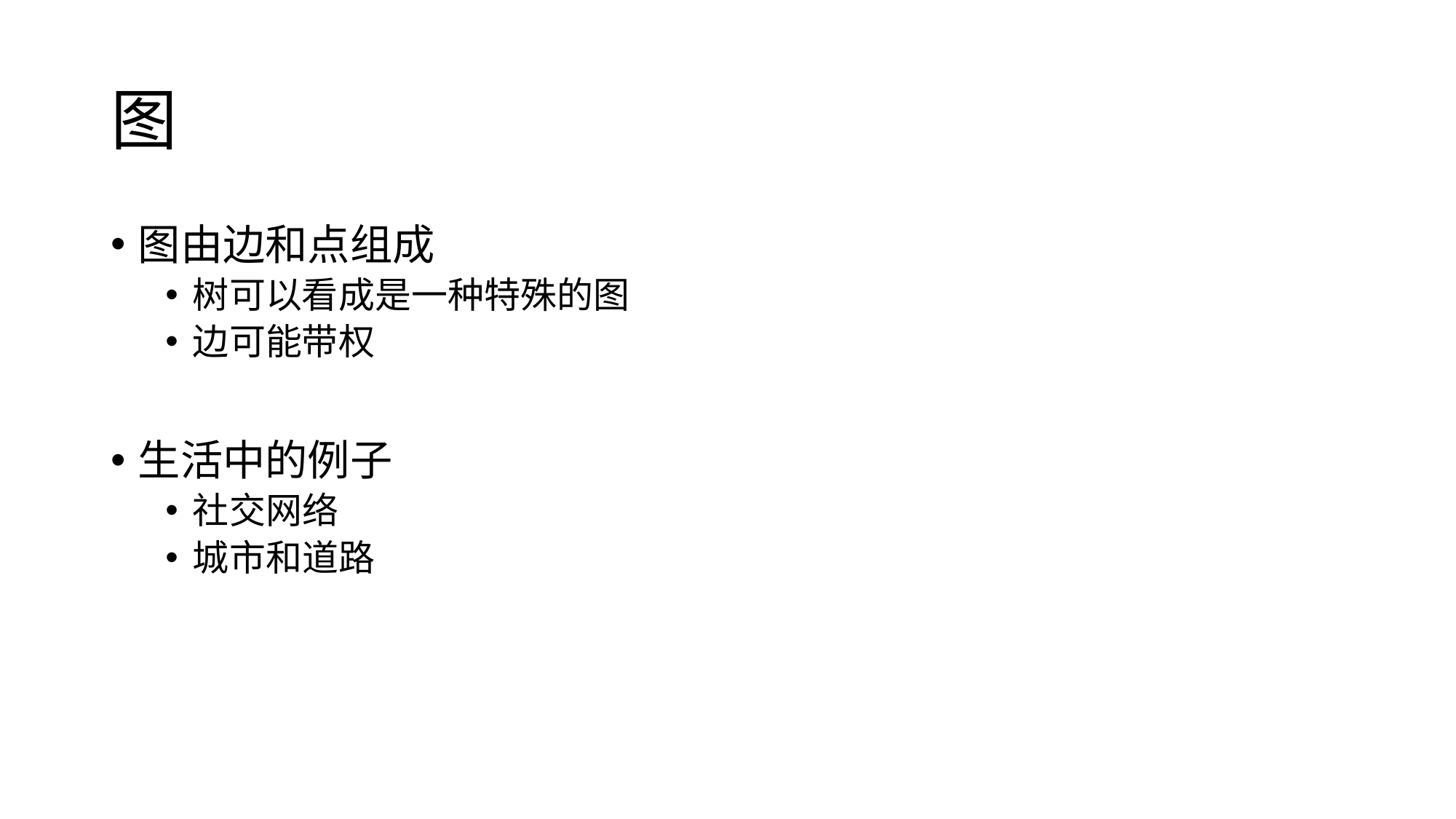

# 图
图由边和点组成
树可以看成是一种特殊的图
边可能带权

生活中的例子
社交网络
城市和道路